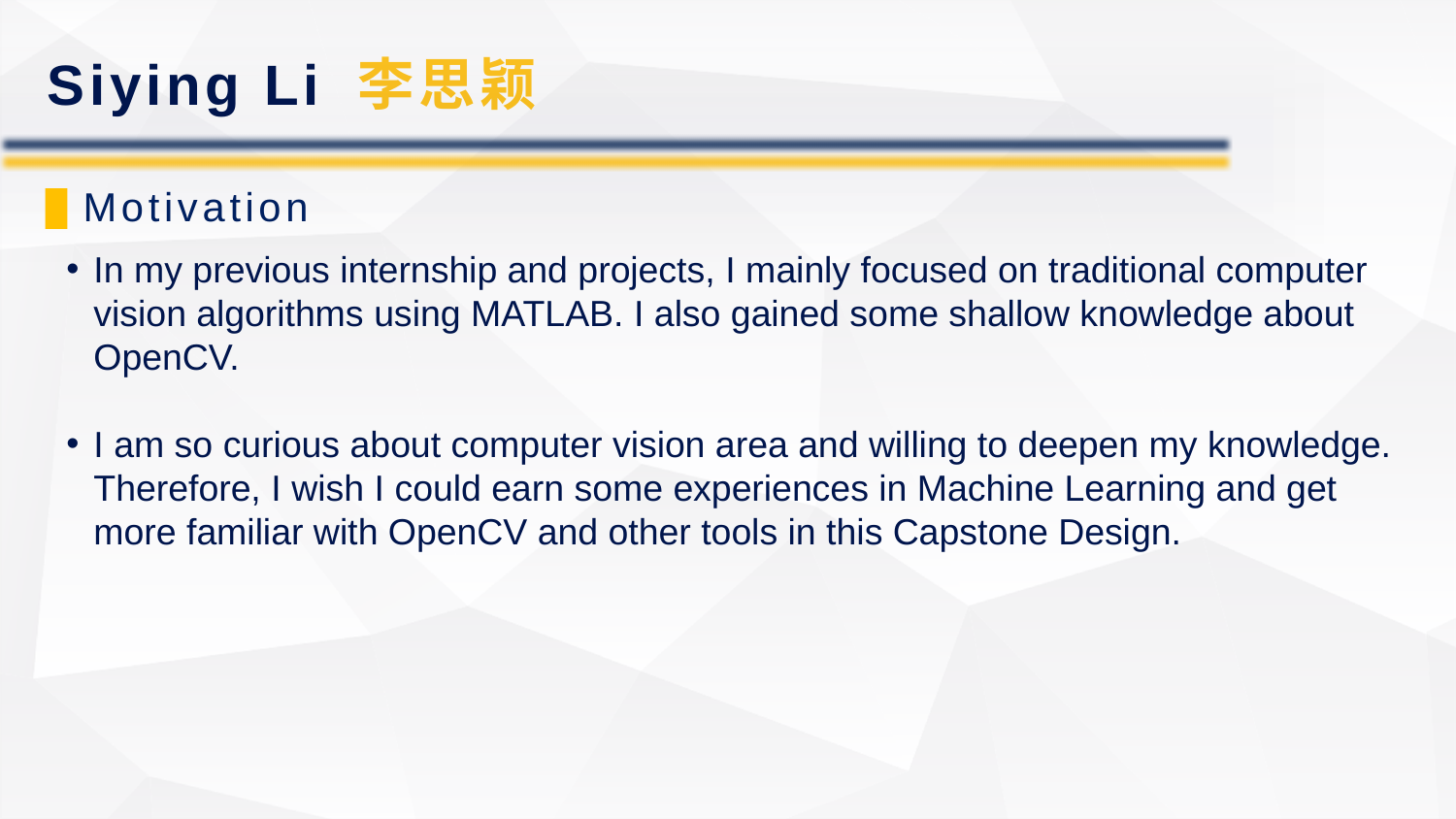

Siying Li 李思颖

Motivation

In my previous internship and projects, I mainly focused on traditional computer vision algorithms using MATLAB. I also gained some shallow knowledge about OpenCV.

I am so curious about computer vision area and willing to deepen my knowledge. Therefore, I wish I could earn some experiences in Machine Learning and get more familiar with OpenCV and other tools in this Capstone Design.